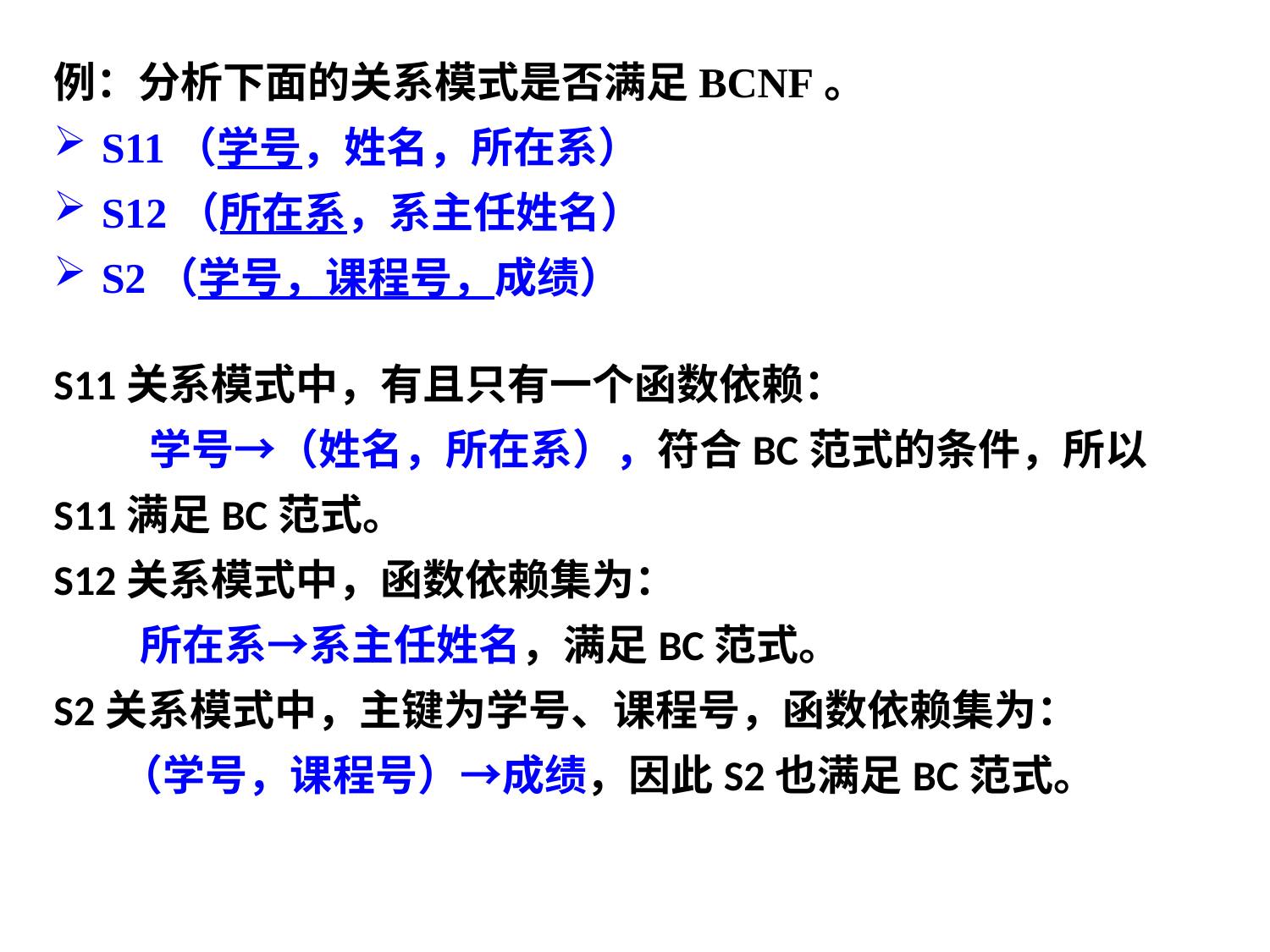

例：分析下面的关系模式是否满足BCNF。
S11（学号，姓名，所在系）
S12（所在系，系主任姓名）
S2（学号，课程号，成绩）
S11关系模式中，有且只有一个函数依赖：
         学号→（姓名，所在系），符合BC范式的条件，所以S11满足BC范式。
S12关系模式中，函数依赖集为：
        所在系→系主任姓名，满足BC范式。
S2关系模式中，主键为学号、课程号，函数依赖集为：
      （学号，课程号）→成绩，因此S2也满足BC范式。